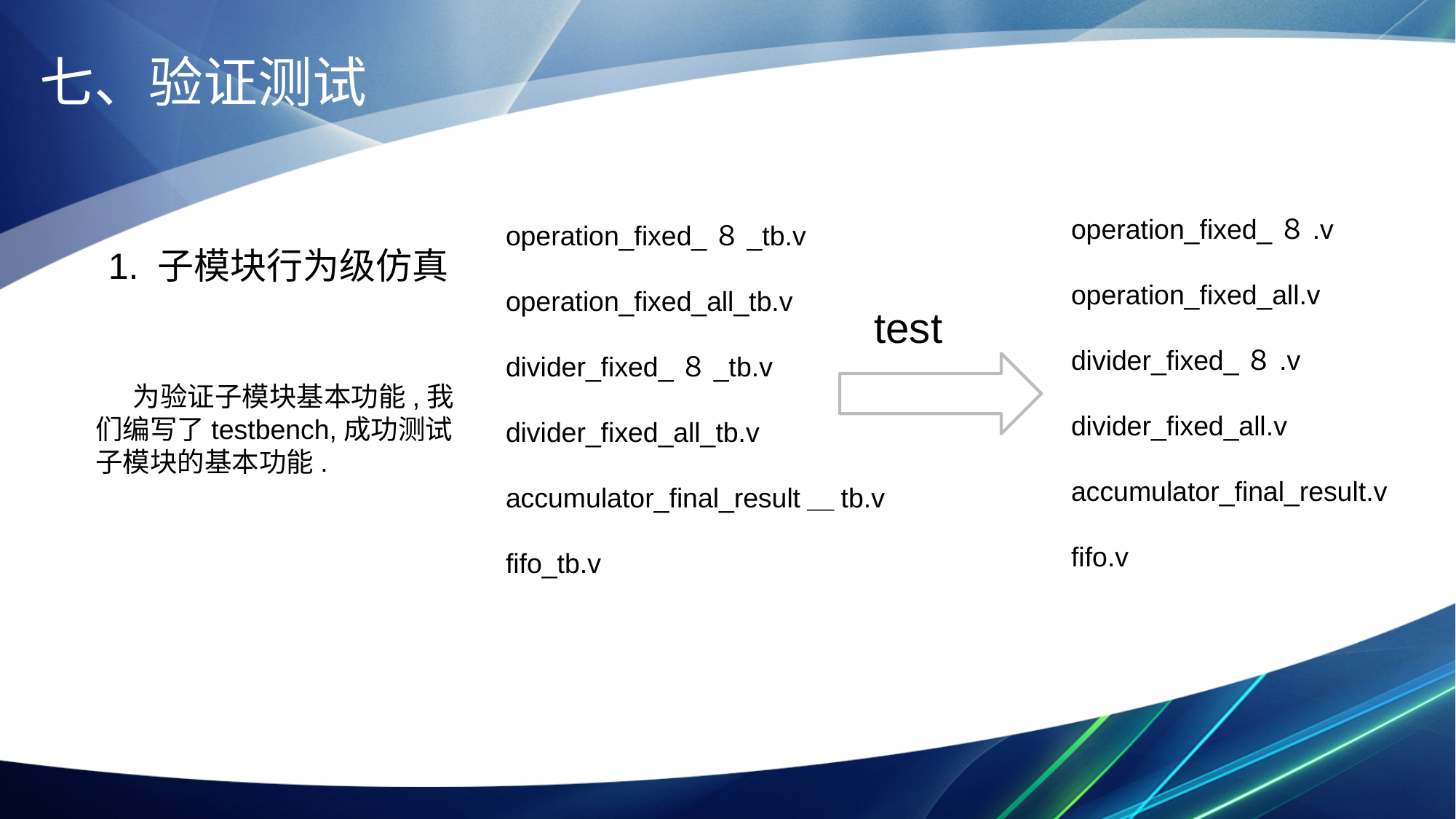

七、验证测试
operation_fixed_８.v

operation_fixed_all.v

divider_fixed_８.v

divider_fixed_all.v

accumulator_final_result.v

fifo.v

operation_fixed_８_tb.v

operation_fixed_all_tb.v

divider_fixed_８_tb.v

divider_fixed_all_tb.v

accumulator_final_result＿tb.v

fifo_tb.v

1. 子模块行为级仿真
test

     为验证子模块基本功能,我们编写了testbench,成功测试子模块的基本功能.